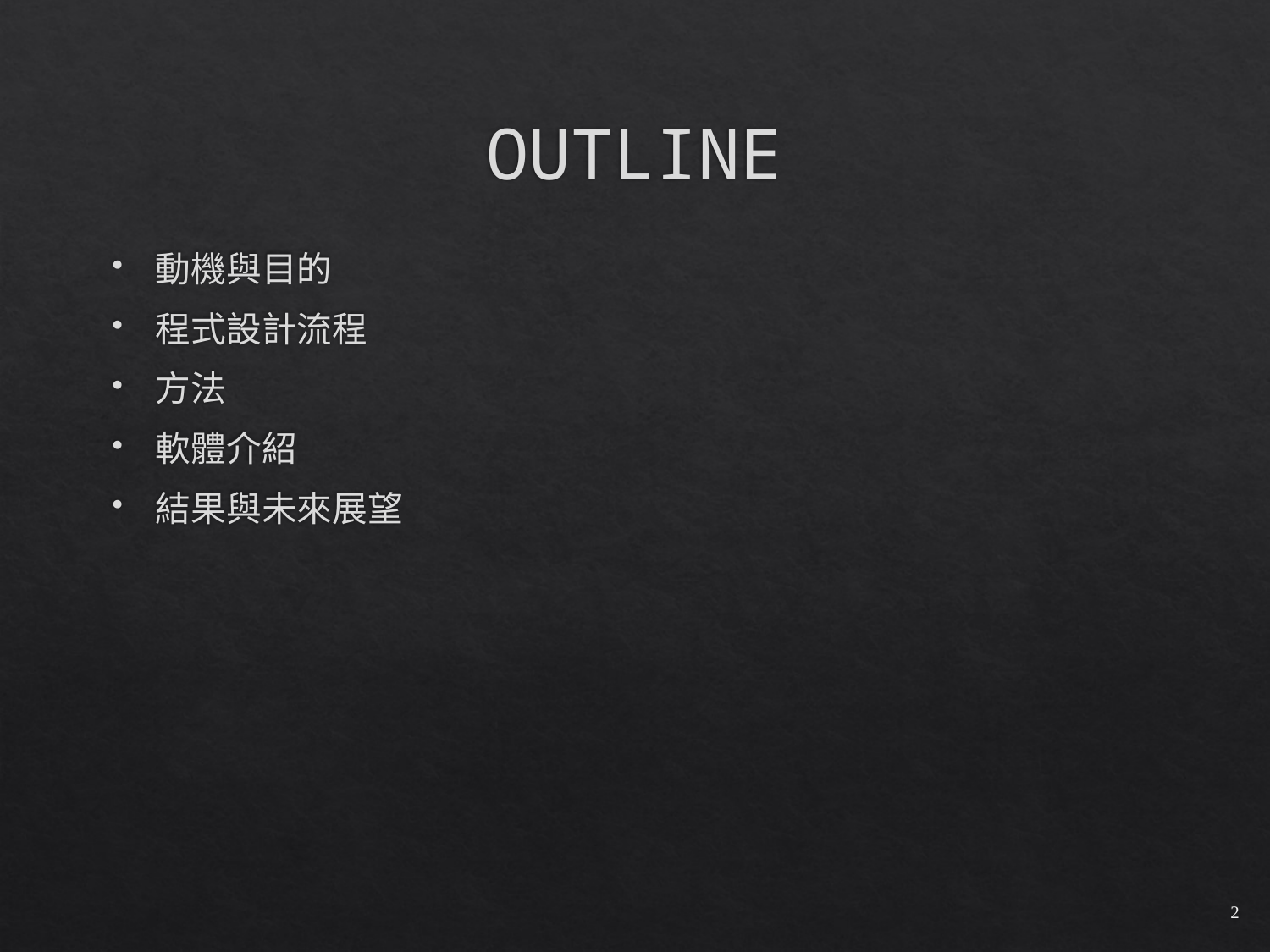

# OUTLINE
動機與目的
程式設計流程
方法
軟體介紹
結果與未來展望
2